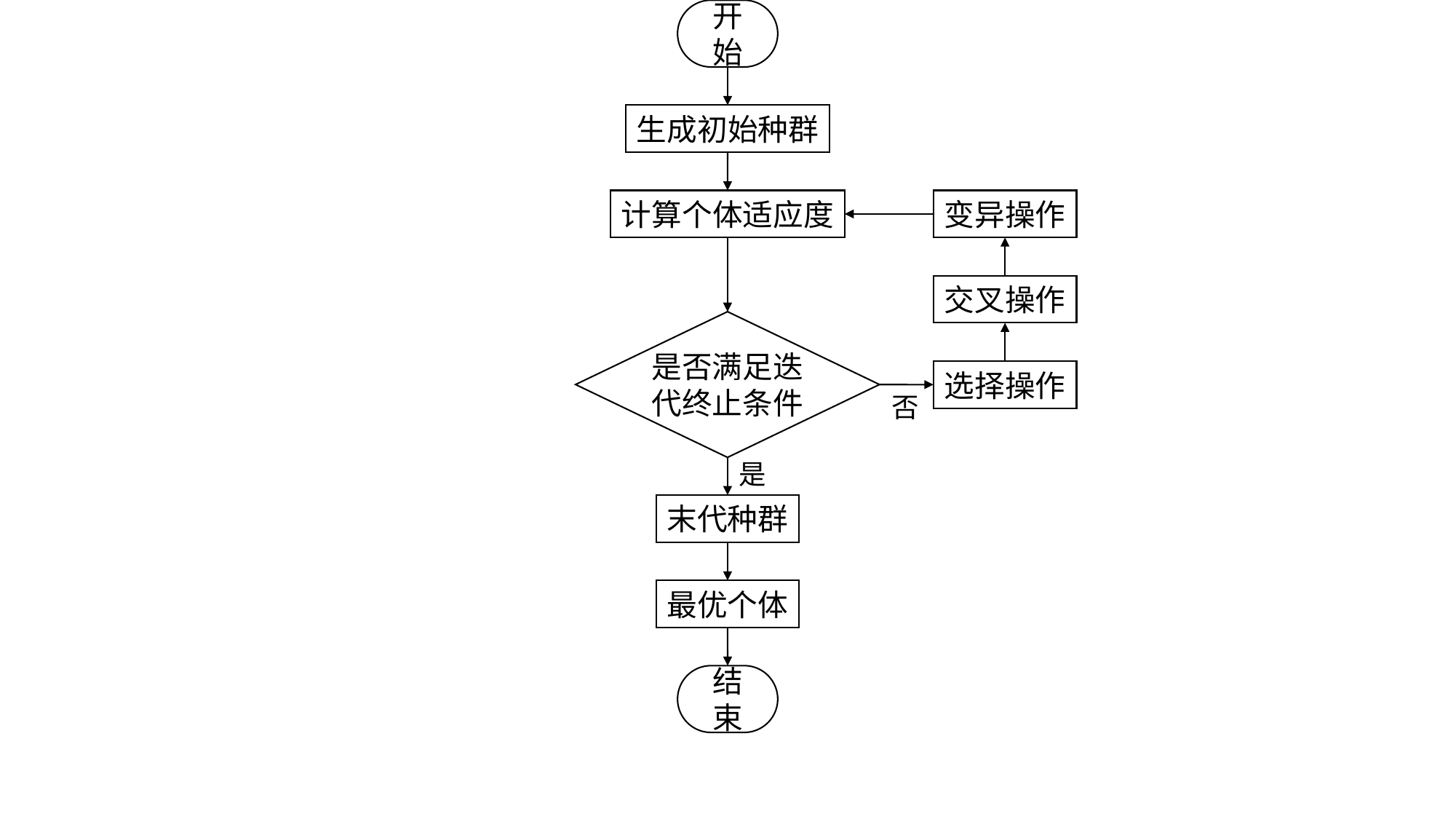

开始
生成初始种群
计算个体适应度
变异操作
交叉操作
是否满足迭
代终止条件
选择操作
否
是
末代种群
最优个体
结束